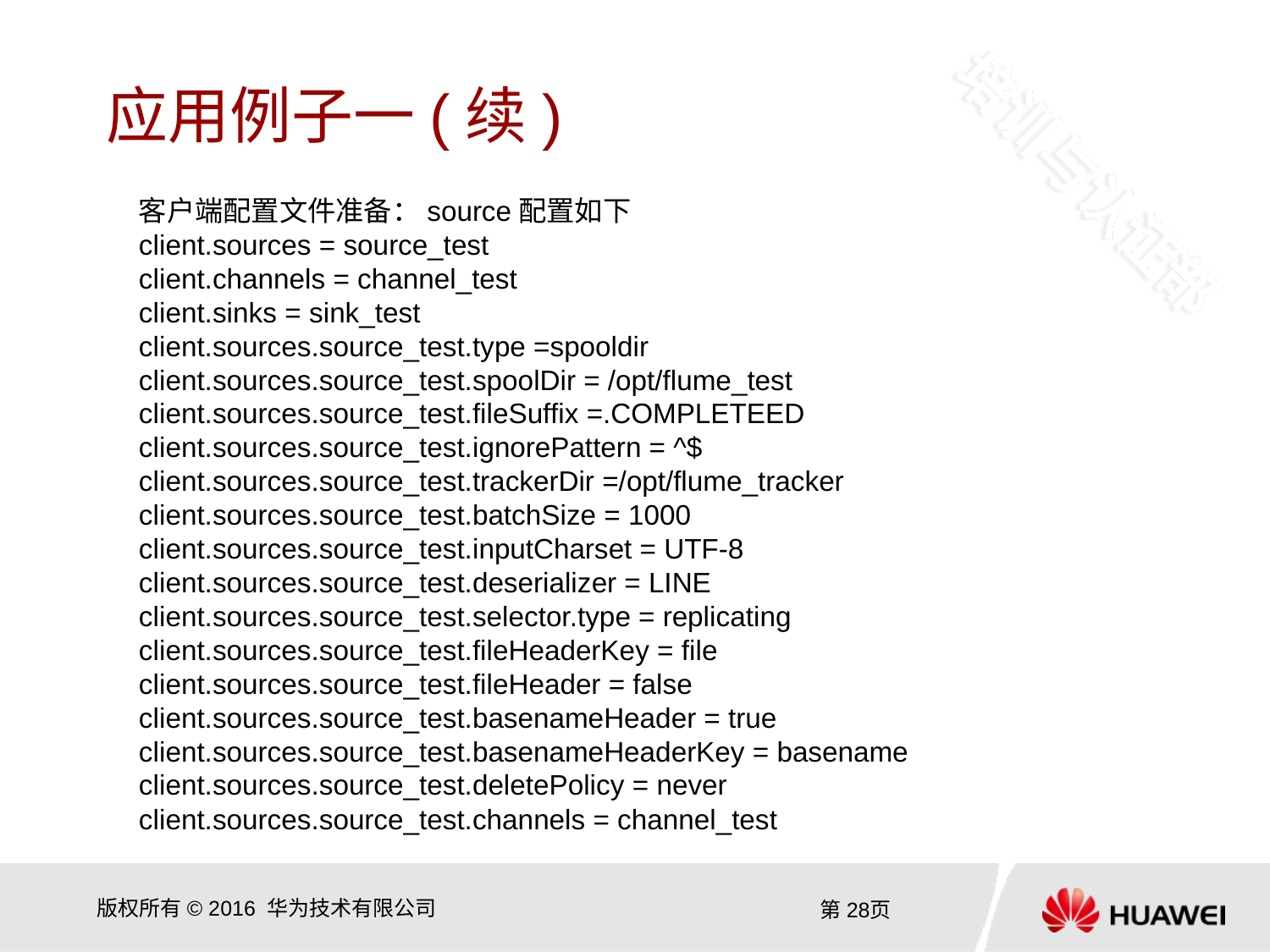

# 应用例子一(续)

客户端配置文件准备：source配置如下
client.sources = source_test
client.channels = channel_test
client.sinks = sink_test
client.sources.source_test.type =spooldir
client.sources.source_test.spoolDir = /opt/flume_test
client.sources.source_test.fileSuffix =.COMPLETEED
client.sources.source_test.ignorePattern = ^$
client.sources.source_test.trackerDir =/opt/flume_tracker
client.sources.source_test.batchSize = 1000
client.sources.source_test.inputCharset = UTF-8
client.sources.source_test.deserializer = LINE
client.sources.source_test.selector.type = replicating
client.sources.source_test.fileHeaderKey = file
client.sources.source_test.fileHeader = false
client.sources.source_test.basenameHeader = true
client.sources.source_test.basenameHeaderKey = basename
client.sources.source_test.deletePolicy = never
client.sources.source_test.channels = channel_test